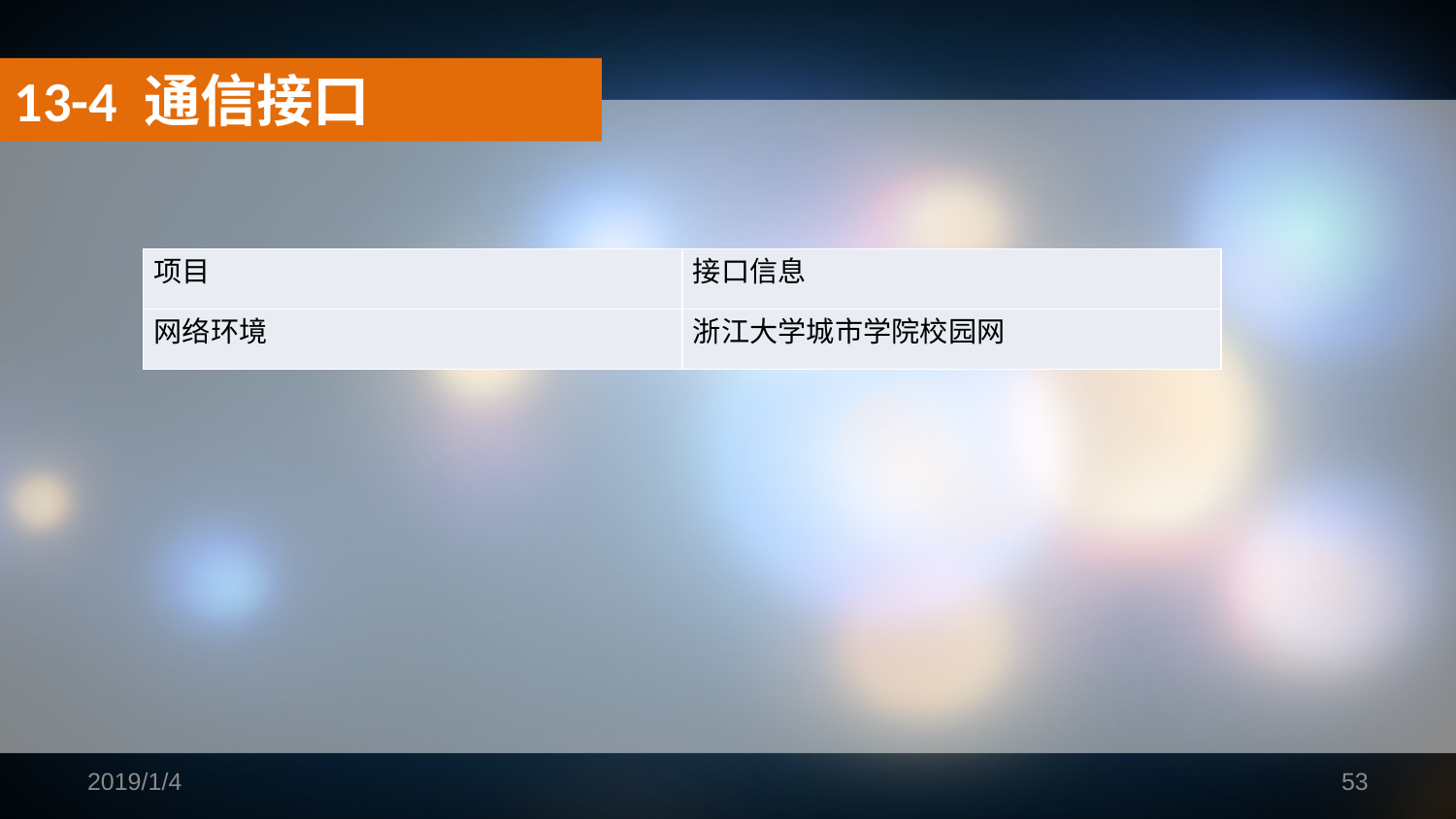

13-4 通信接口

| 项目 | 接口信息 |
| --- | --- |
| 网络环境 | 浙江大学城市学院校园网 |
2019/1/4
53